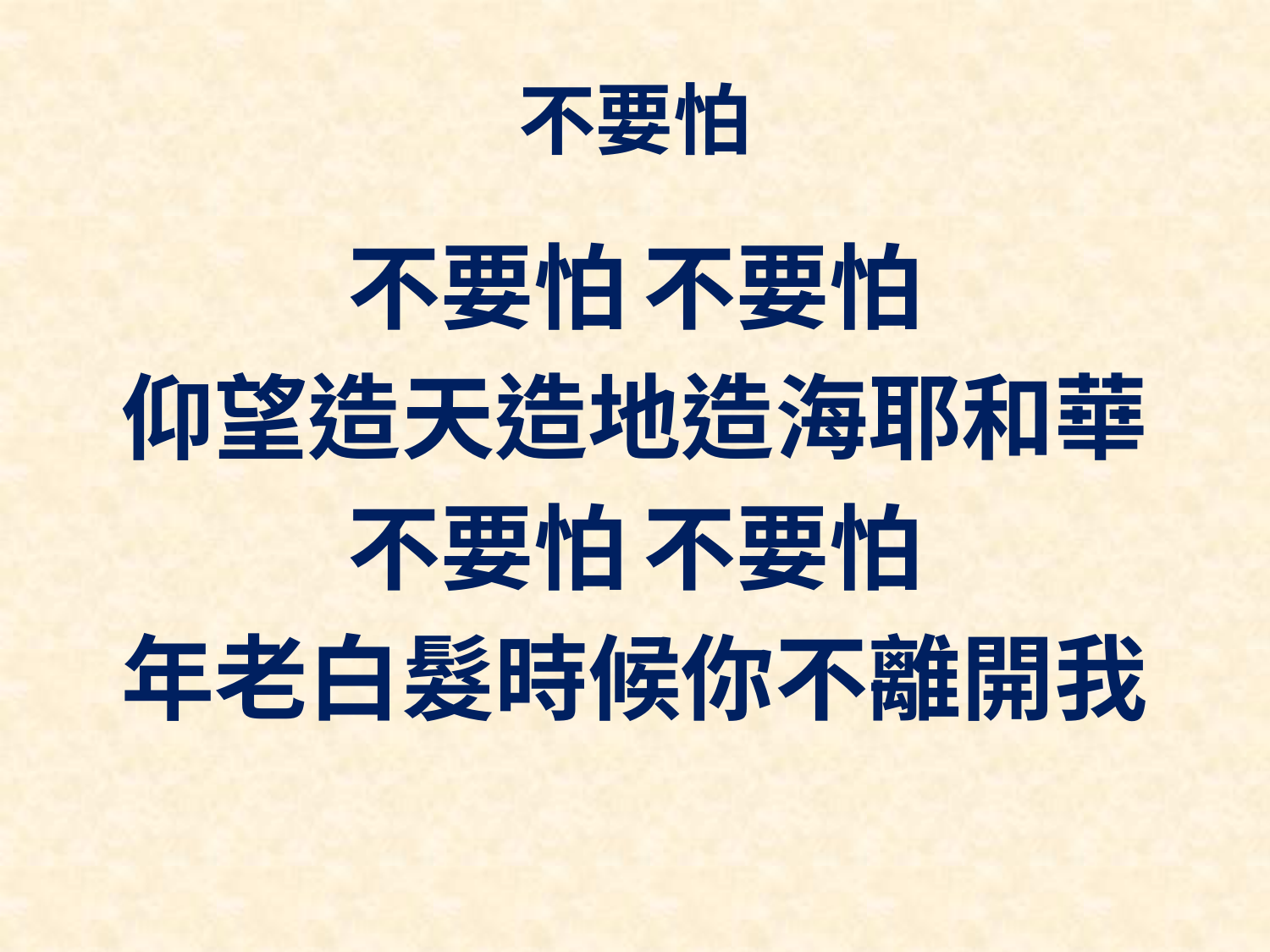

# 不要怕
不要怕	不要怕
仰望造天造地造海耶和華
不要怕	不要怕
年老白髮時候你不離開我